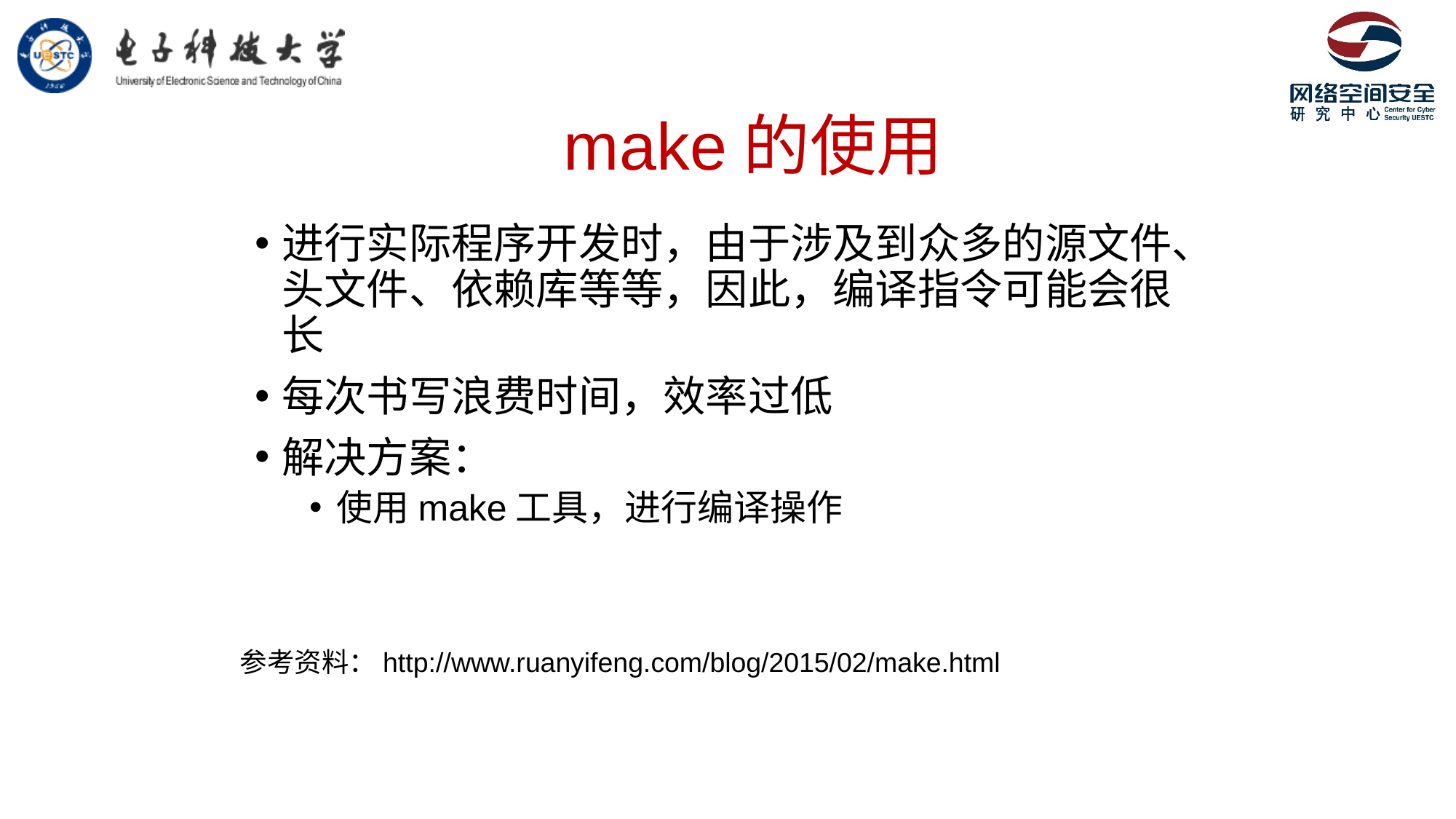

# make的使用
进行实际程序开发时，由于涉及到众多的源文件、头文件、依赖库等等，因此，编译指令可能会很长
每次书写浪费时间，效率过低
解决方案：
使用make工具，进行编译操作
参考资料：http://www.ruanyifeng.com/blog/2015/02/make.html